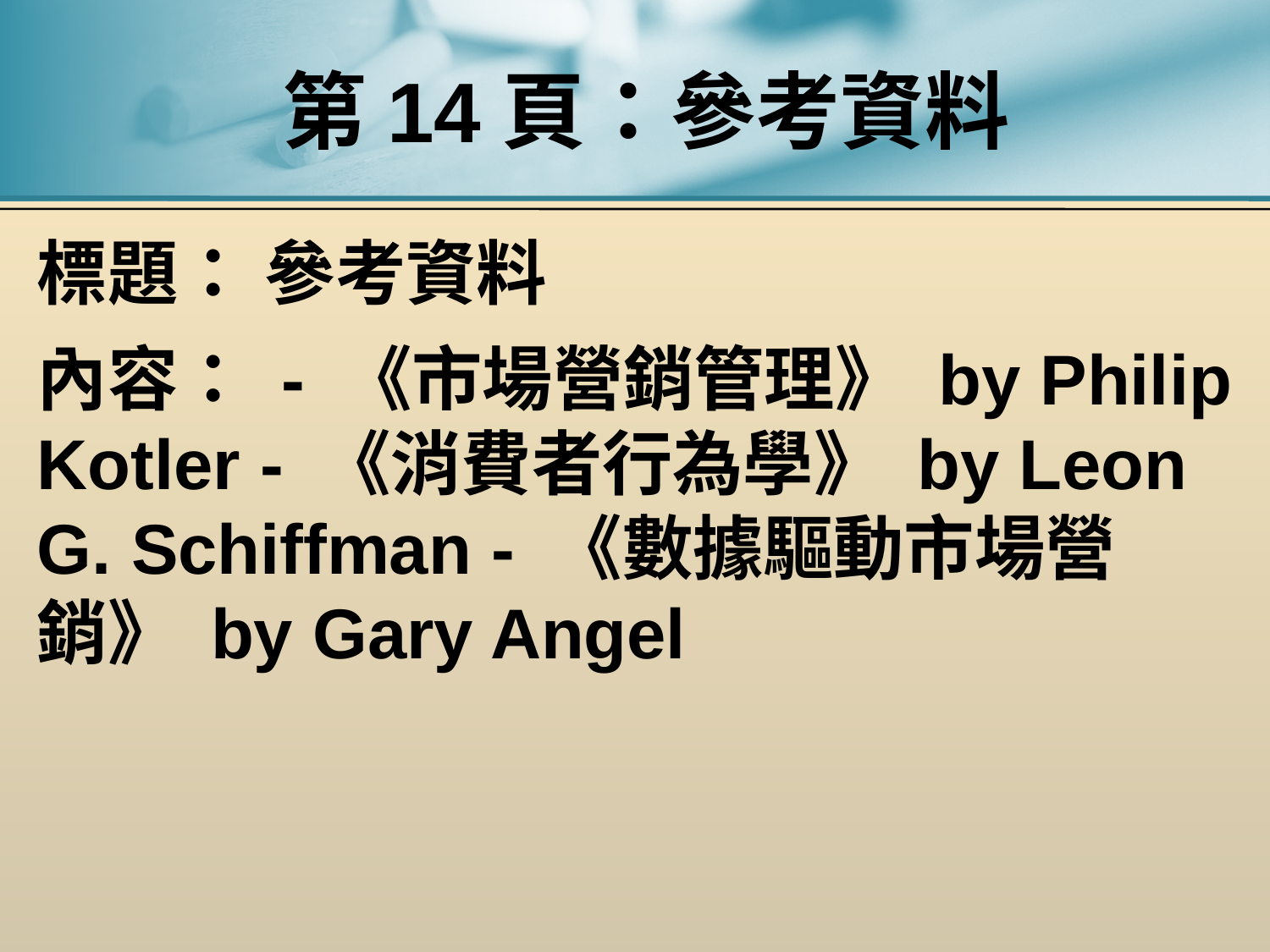

# 第14頁：參考資料
標題： 參考資料
內容： - 《市場營銷管理》 by Philip Kotler - 《消費者行為學》 by Leon G. Schiffman - 《數據驅動市場營銷》 by Gary Angel